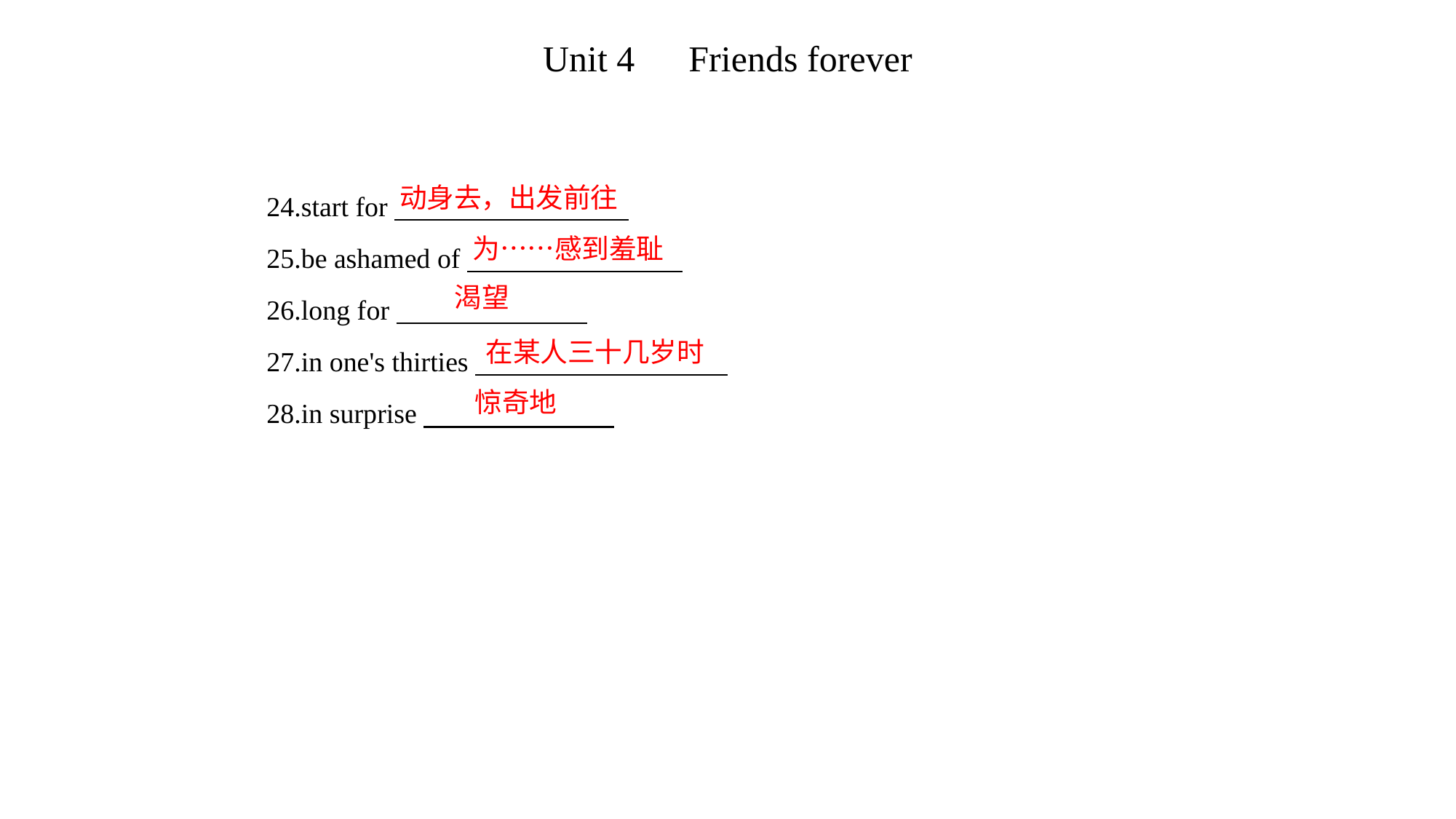

24.start for
25.be ashamed of
26.long for
27.in one's thirties
28.in surprise

动身去，出发前往
为……感到羞耻
渴望
在某人三十几岁时
惊奇地